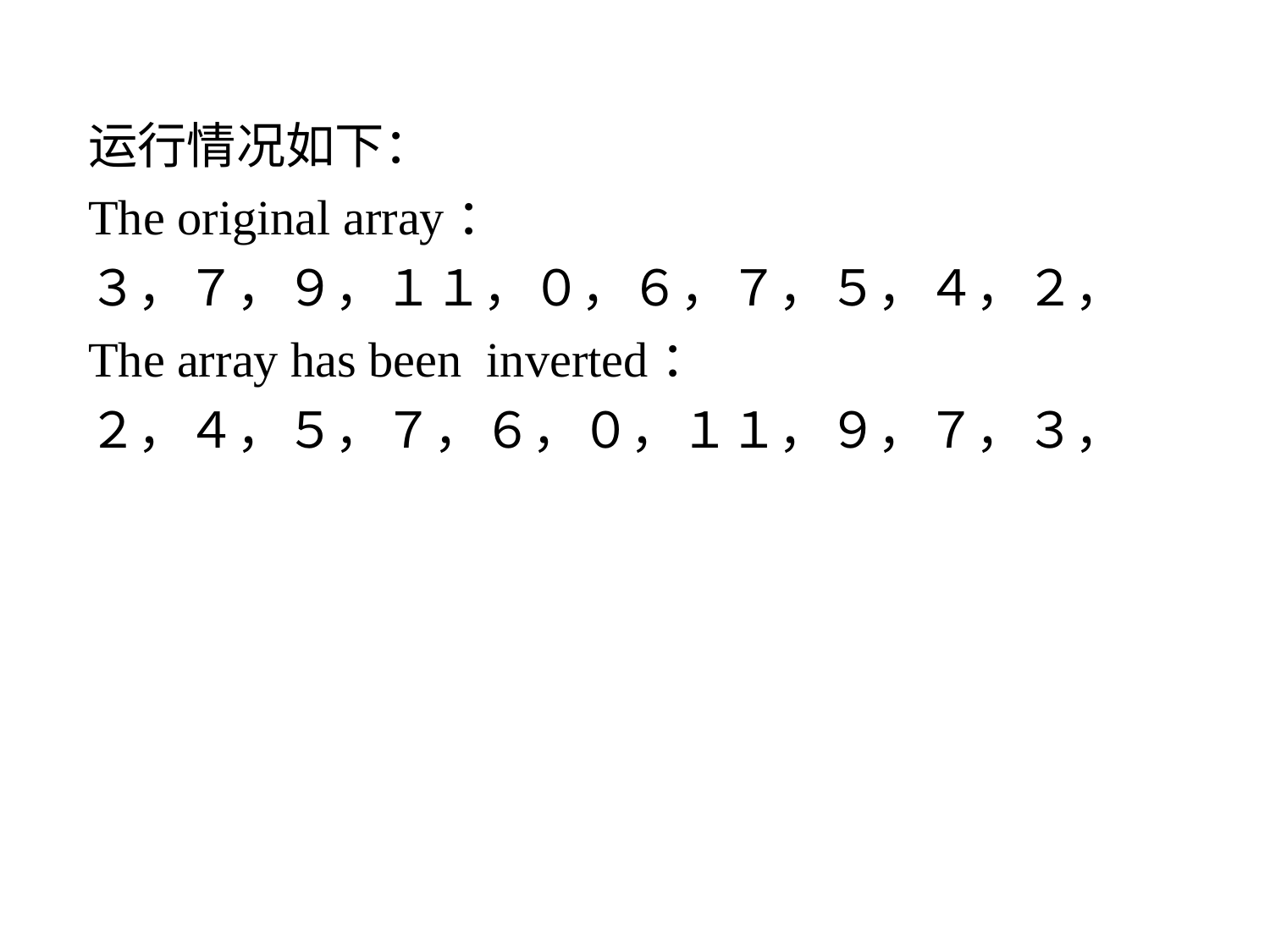

运行情况如下：
The original array：
３，７，９，１１，０，６，７，５，４，２，
The array has been  inverted：
２，４，５，７，６，０，１１，９，７，３，